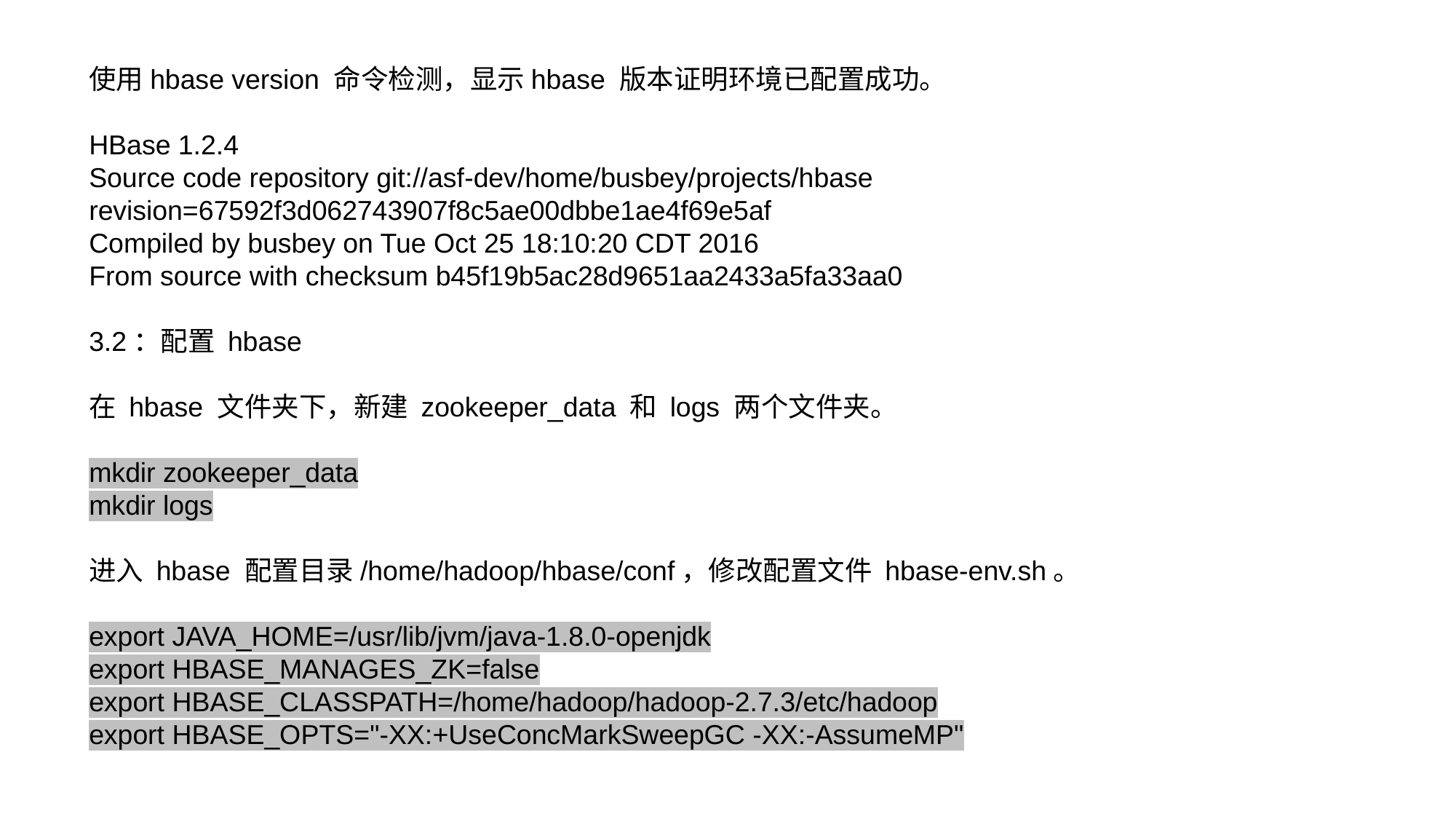

使用hbase version 命令检测，显示hbase 版本证明环境已配置成功。

HBase 1.2.4
Source code repository git://asf-dev/home/busbey/projects/hbase
revision=67592f3d062743907f8c5ae00dbbe1ae4f69e5af
Compiled by busbey on Tue Oct 25 18:10:20 CDT 2016
From source with checksum b45f19b5ac28d9651aa2433a5fa33aa0

3.2：配置 hbase

在 hbase ⽂件夹下，新建 zookeeper_data 和 logs 两个⽂件夹。

mkdir zookeeper_data
mkdir logs

进⼊ hbase 配置⽬录/home/hadoop/hbase/conf，修改配置⽂件 hbase-env.sh。

export JAVA_HOME=/usr/lib/jvm/java-1.8.0-openjdk
export HBASE_MANAGES_ZK=false
export HBASE_CLASSPATH=/home/hadoop/hadoop-2.7.3/etc/hadoop
export HBASE_OPTS="-XX:+UseConcMarkSweepGC -XX:-AssumeMP"